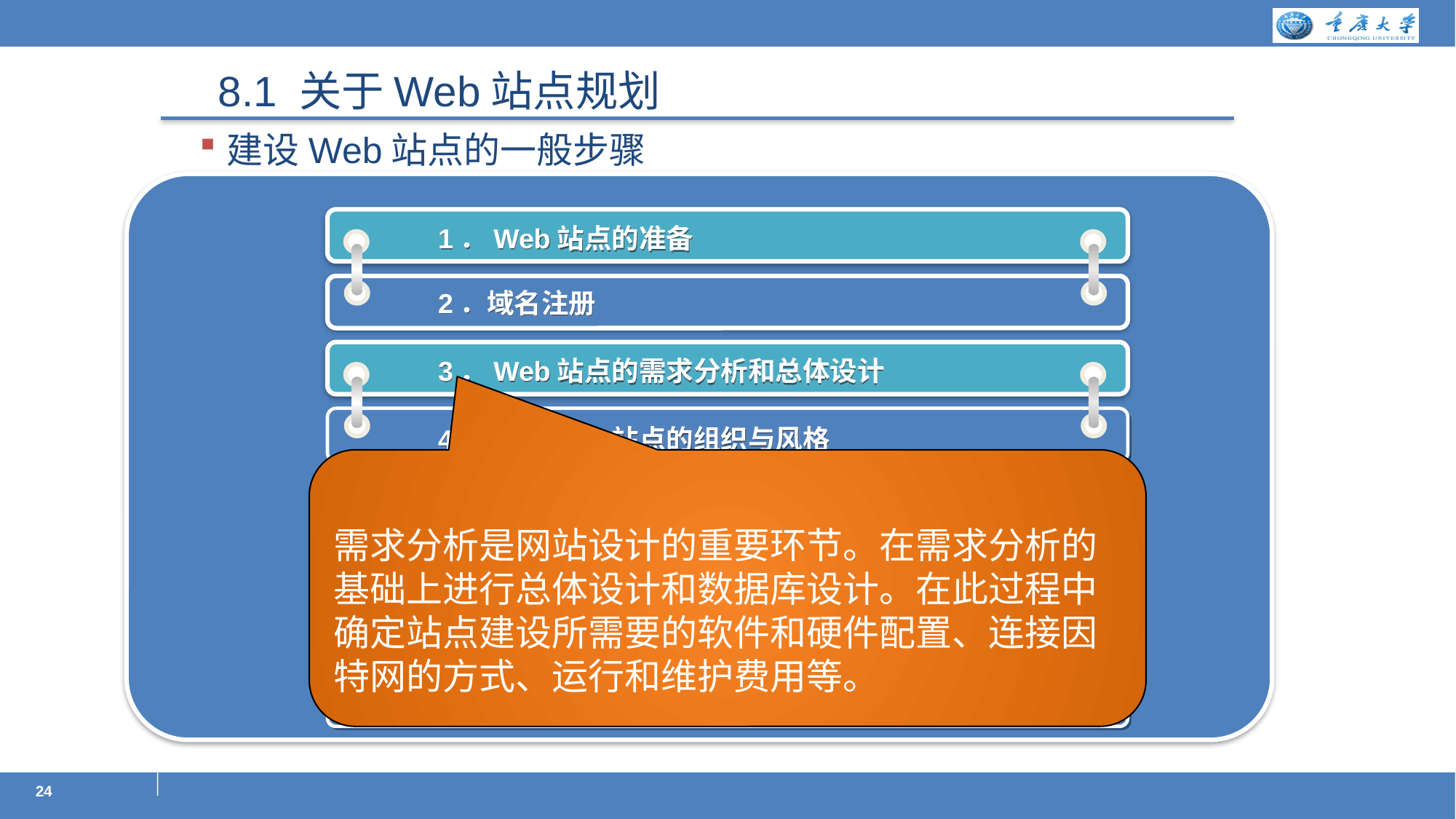

8.1 关于Web站点规划
建设Web站点的一般步骤

1．Web站点的准备

2．域名注册

3．Web站点的需求分析和总体设计

4．确定Web站点的组织与风格

需求分析是网站设计的重要环节。在需求分析的基础上进行总体设计和数据库设计。在此过程中确定站点建设所需要的软件和硬件配置、连接因特网的方式、运行和维护费用等。

5．Web站点开发和运行环境的确定

6．Web站点的开发和测试

7．将Web站点接入Internet，并做好网站推广

8．Web站点的运行安全和维护管理
24